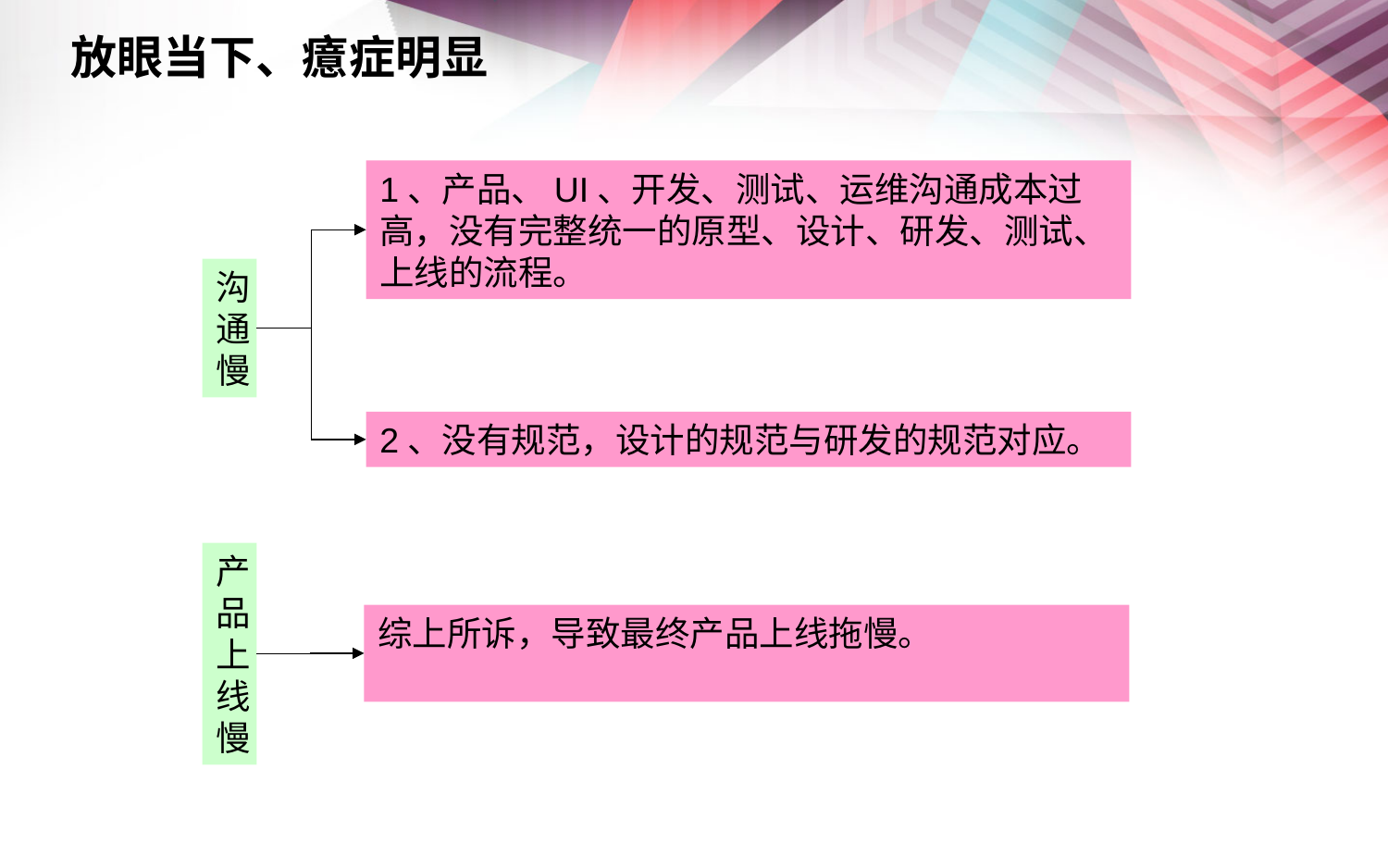

放眼当下、癔症明显
1、产品、UI、开发、测试、运维沟通成本过高，没有完整统一的原型、设计、研发、测试、上线的流程。
沟通慢
2、没有规范，设计的规范与研发的规范对应。
产品上线慢
综上所诉，导致最终产品上线拖慢。